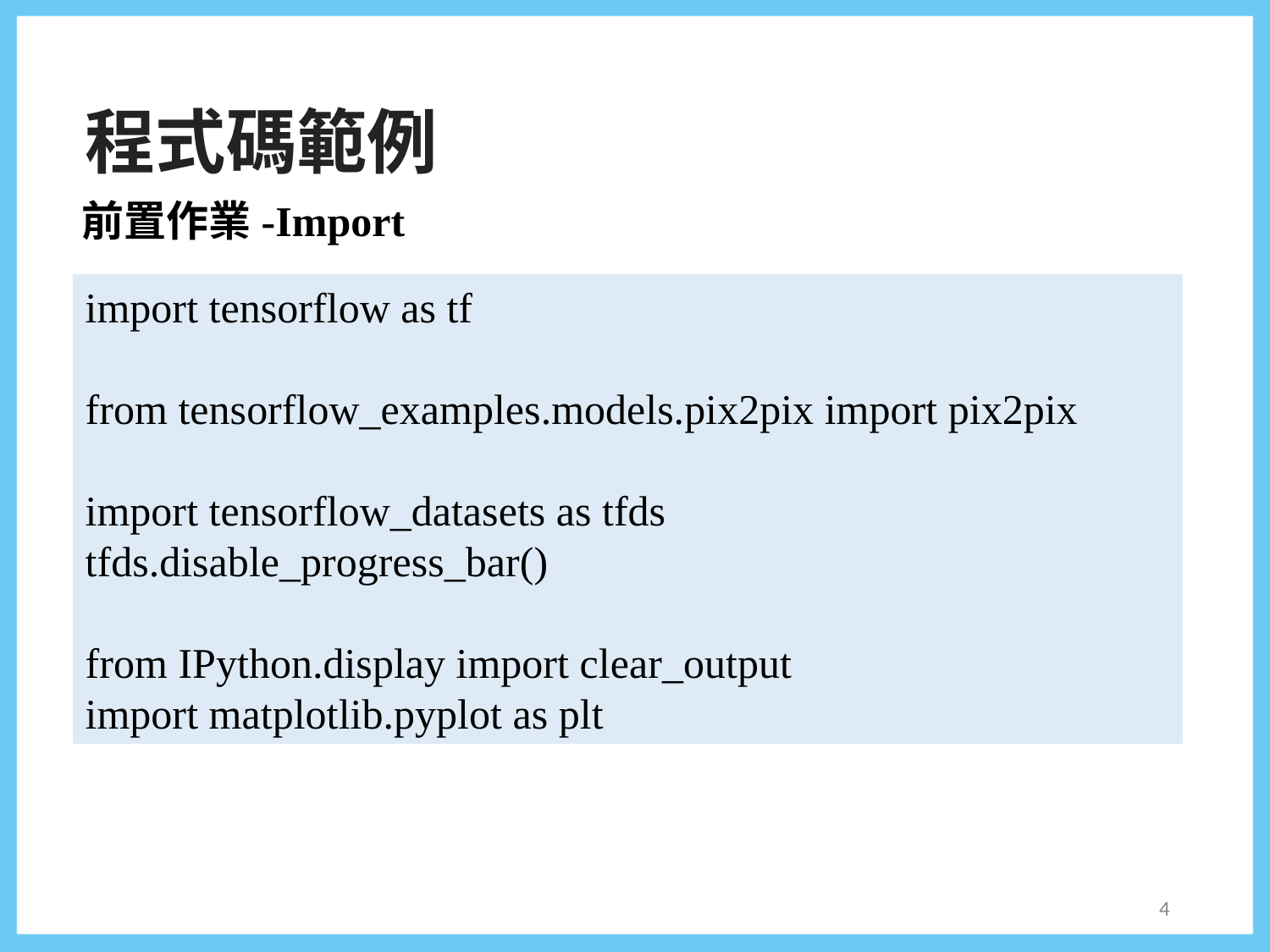

程式碼範例
前置作業-Import
import tensorflow as tf

from tensorflow_examples.models.pix2pix import pix2pix

import tensorflow_datasets as tfds
tfds.disable_progress_bar()

from IPython.display import clear_output
import matplotlib.pyplot as plt
4